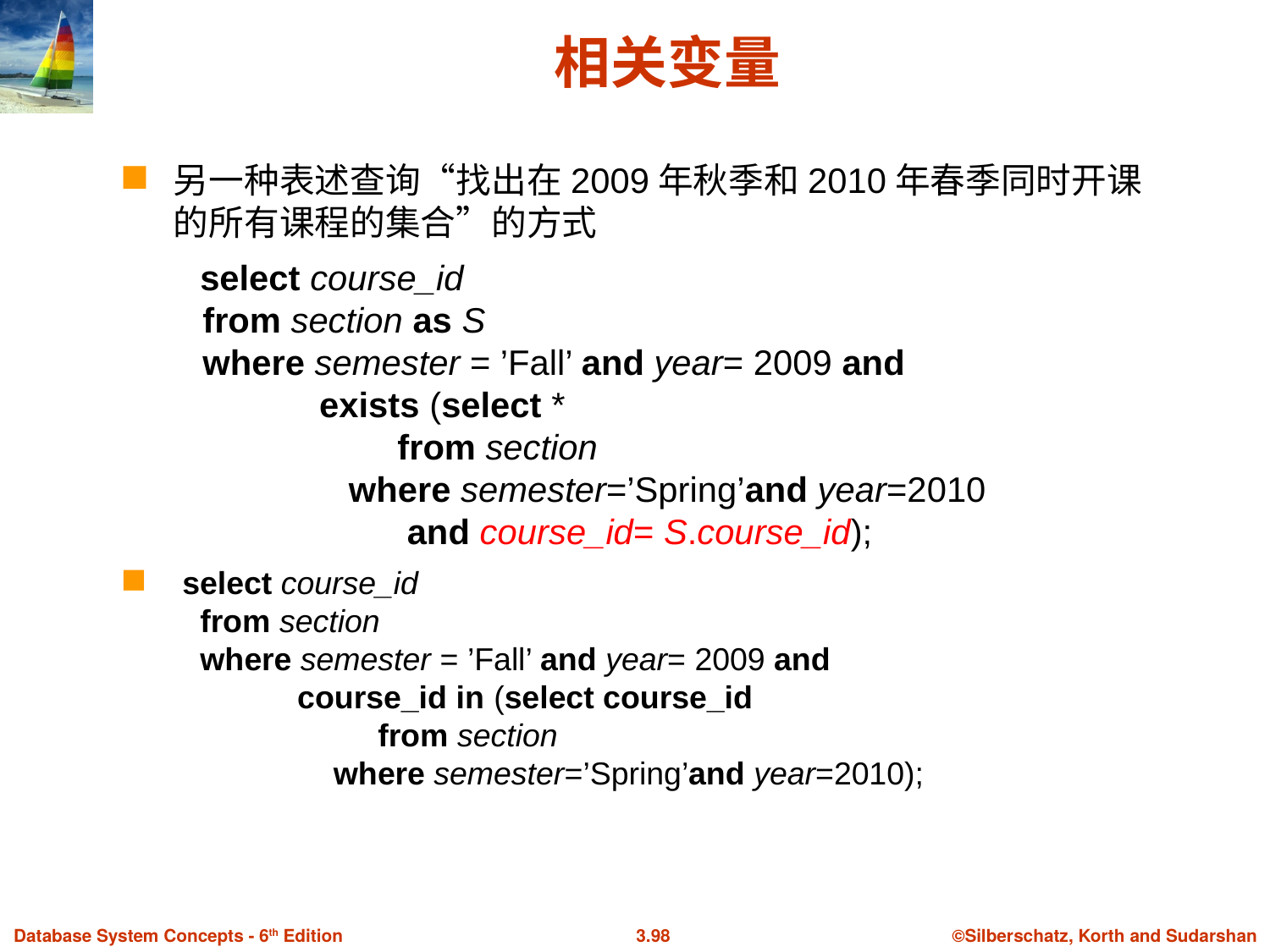

# 相关变量
另一种表述查询“找出在2009年秋季和2010年春季同时开课的所有课程的集合”的方式
	   select course_id
   from section as S
   where semester = ’Fall’ and year= 2009 and
               exists (select *
                       from section
                  where semester=’Spring’and year=2010
                        and course_id= S.course_id);
 select course_id
   from section
   where semester = ’Fall’ and year= 2009 and
              course_id in (select course_id
                       from section
                  where semester=’Spring’and year=2010);